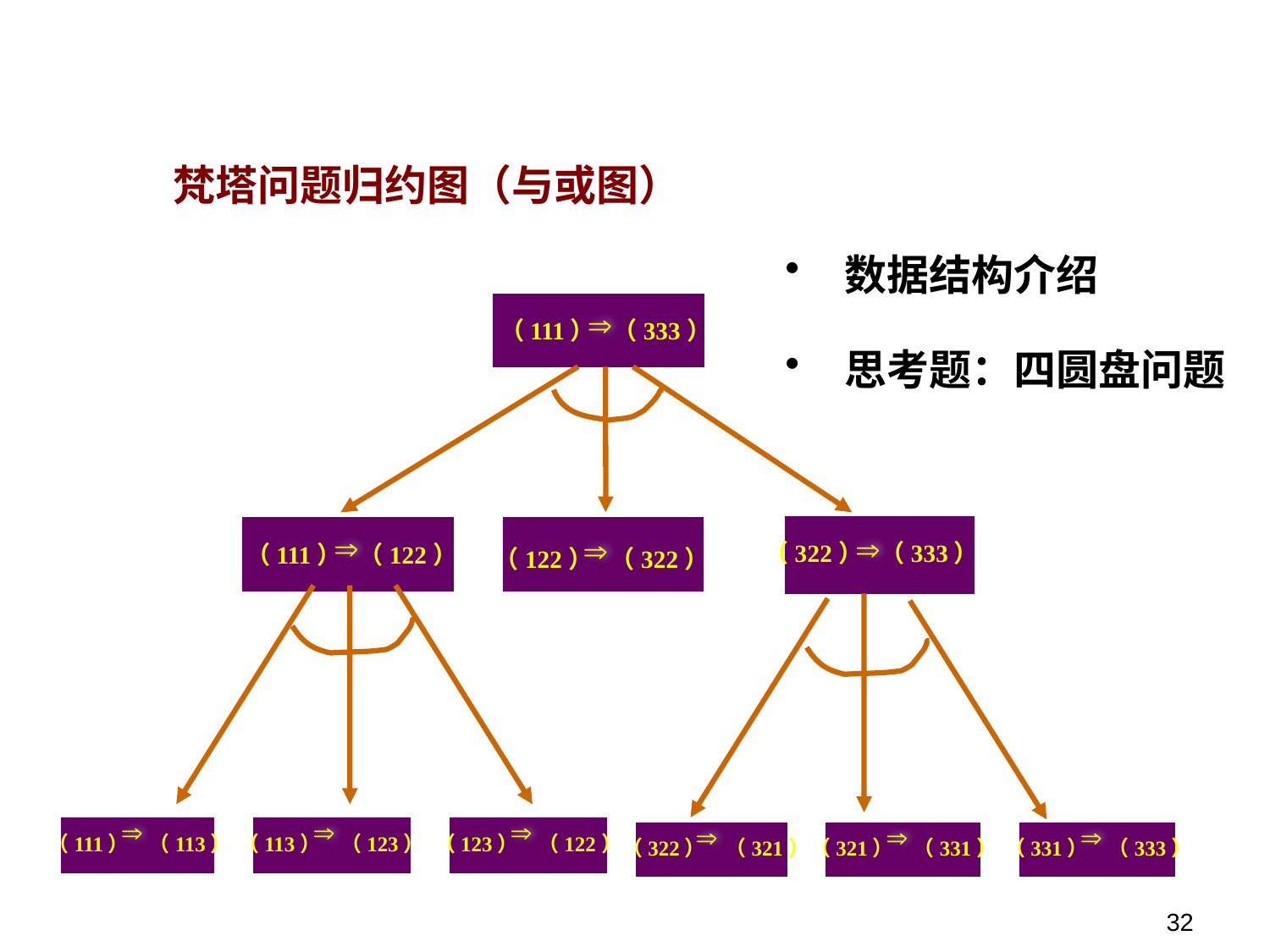

# 梵塔问题归约图（与或图）
  数据结构介绍

（111）   （333）
  思考题：四圆盘问题

（111）   （122）

（122）   （322）

（322）   （333）

（111）    （113）

（113）    （123）

（123）    （122）

（322）    （321）

（321）    （331）

（331）    （333）
32